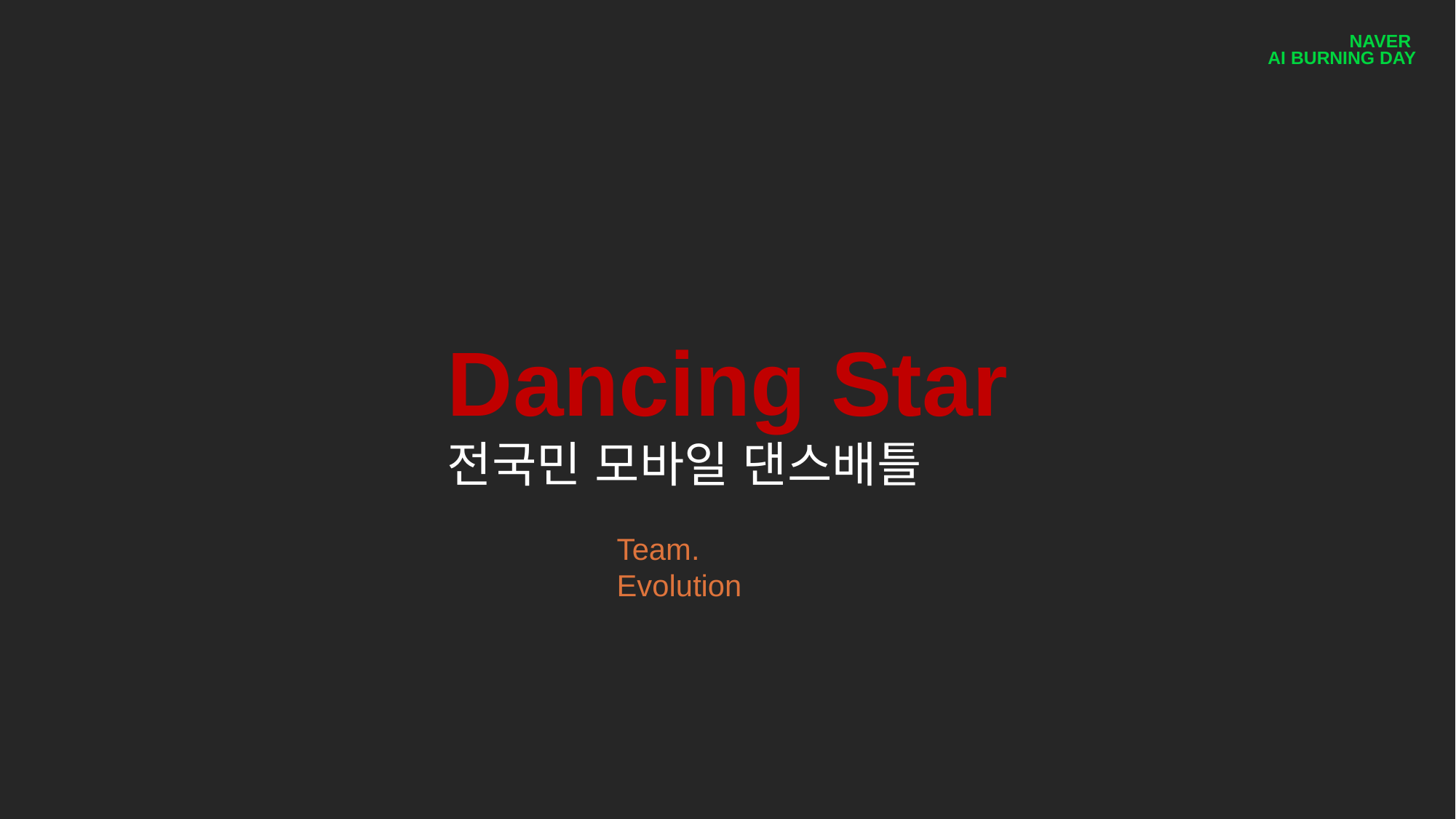

NAVER
AI BURNING DAY
Dancing Star
전국민 모바일 댄스배틀
Team. Evolution